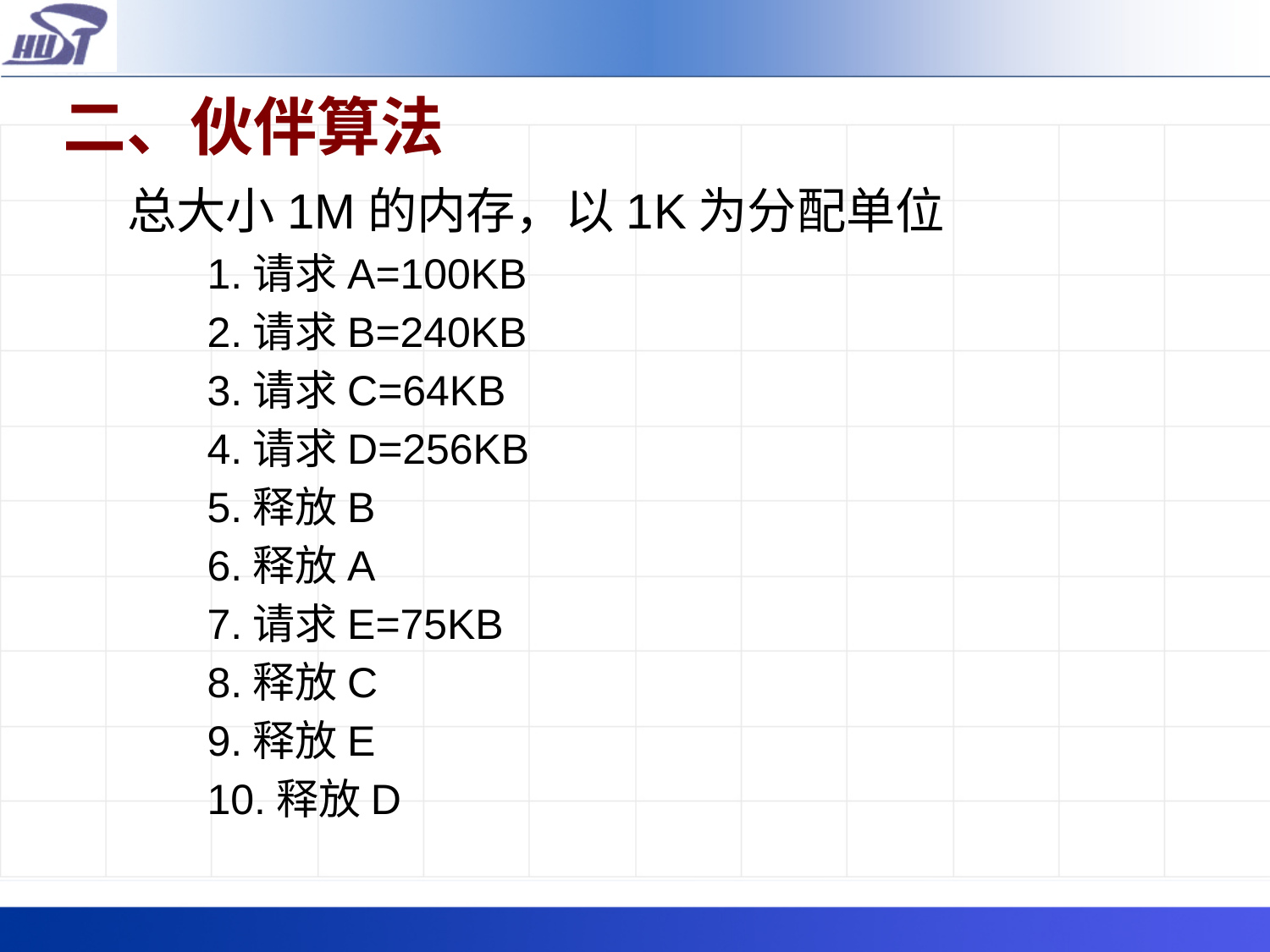

# 二、伙伴算法
总大小1M的内存，以1K为分配单位
1.请求A=100KB
2.请求B=240KB
3.请求C=64KB
4.请求D=256KB
5.释放B
6.释放A
7.请求E=75KB
8.释放C
9.释放E
10.释放D
69